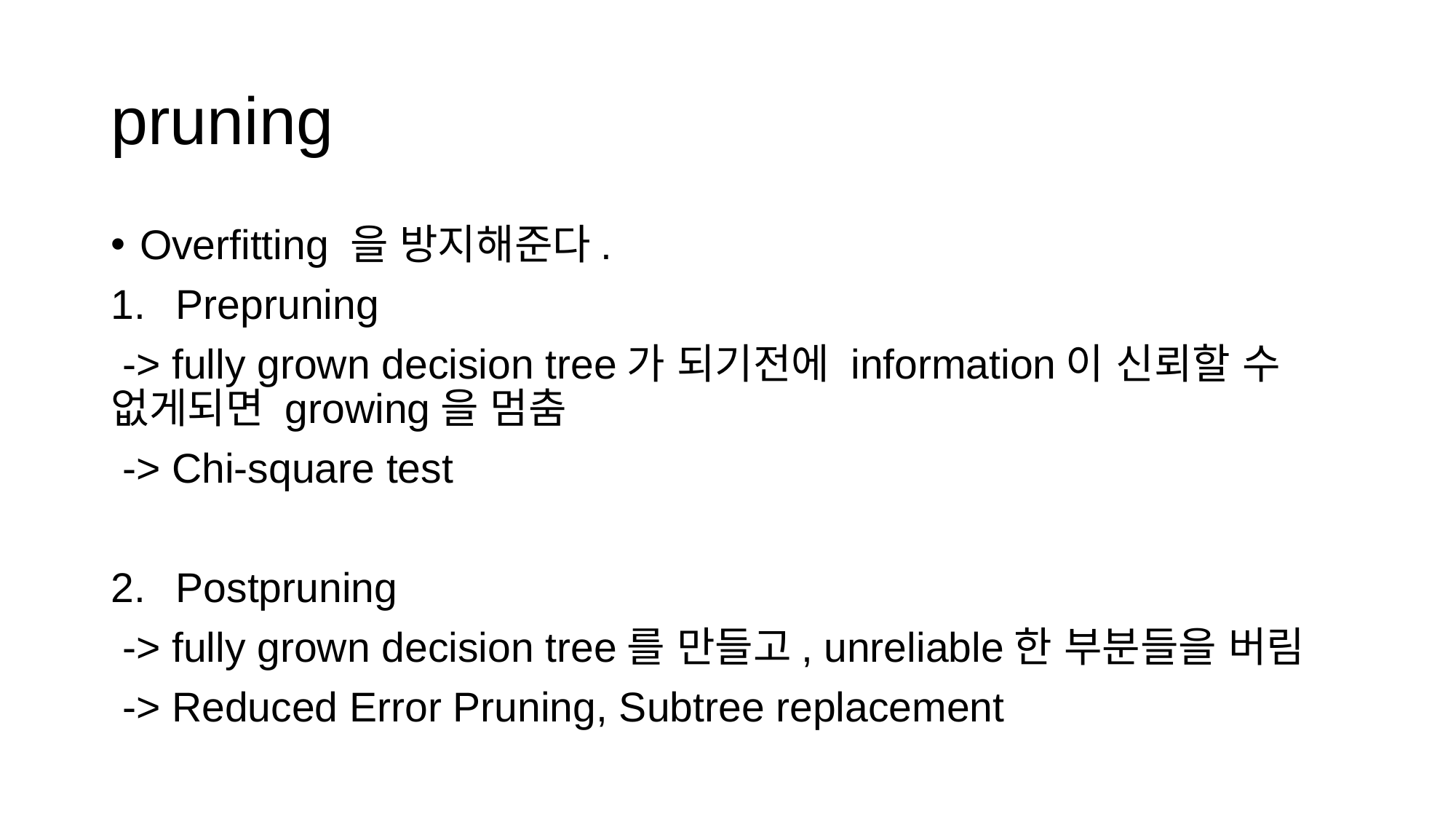

# pruning
Overfitting 을 방지해준다.
Prepruning
 -> fully grown decision tree가 되기전에 information이 신뢰할 수 없게되면 growing을 멈춤
 -> Chi-square test

Postpruning
 -> fully grown decision tree를 만들고, unreliable한 부분들을 버림
 -> Reduced Error Pruning, Subtree replacement